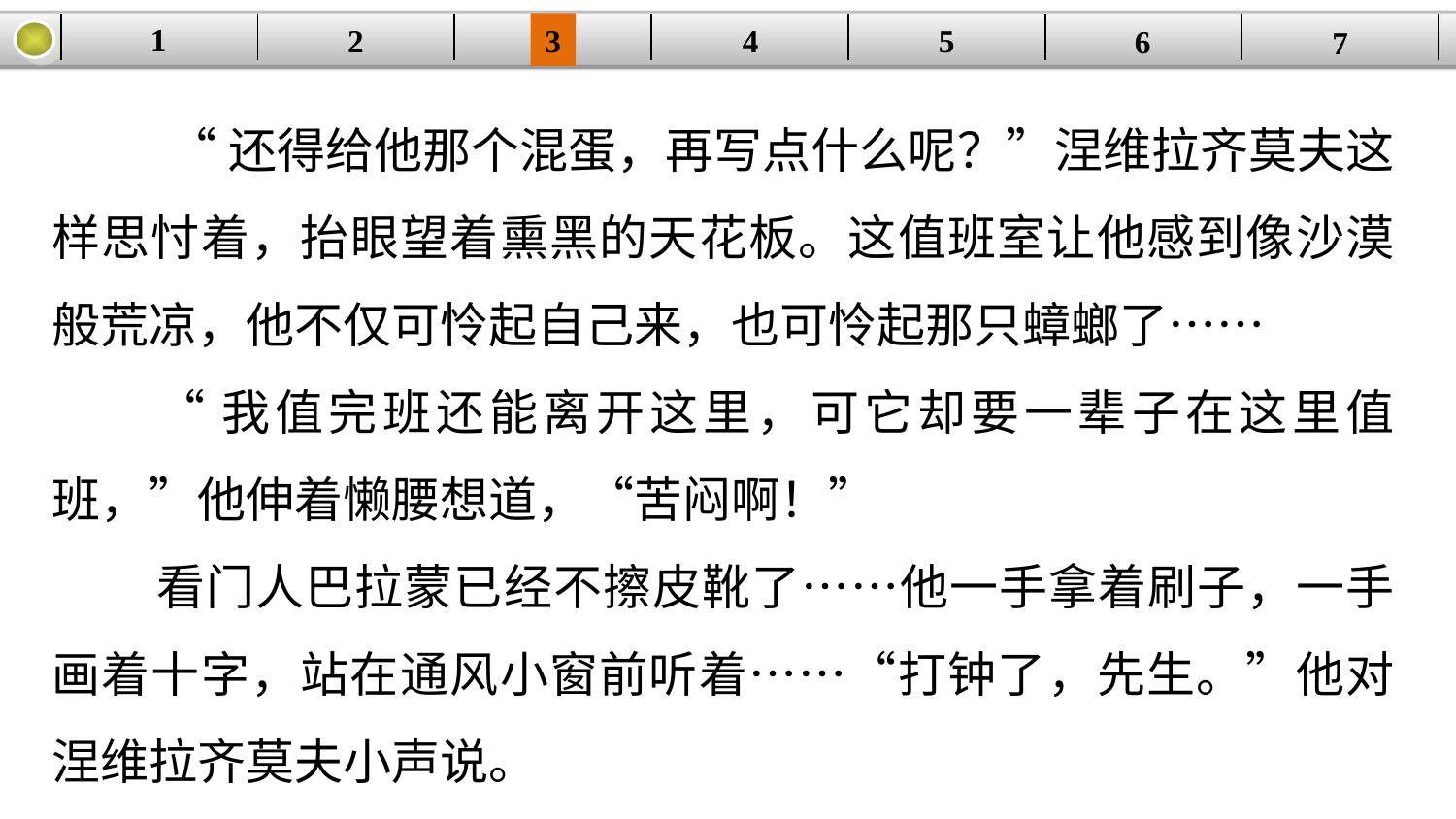

1
5
3
2
|  |  |  |  |  |  |  |
| --- | --- | --- | --- | --- | --- | --- |
4
6
7

 “还得给他那个混蛋，再写点什么呢？”涅维拉齐莫夫这样思忖着，抬眼望着熏黑的天花板。这值班室让他感到像沙漠般荒凉，他不仅可怜起自己来，也可怜起那只蟑螂了……
“我值完班还能离开这里，可它却要一辈子在这里值班，”他伸着懒腰想道，“苦闷啊！”
看门人巴拉蒙已经不擦皮靴了……他一手拿着刷子，一手画着十字，站在通风小窗前听着……“打钟了，先生。”他对涅维拉齐莫夫小声说。